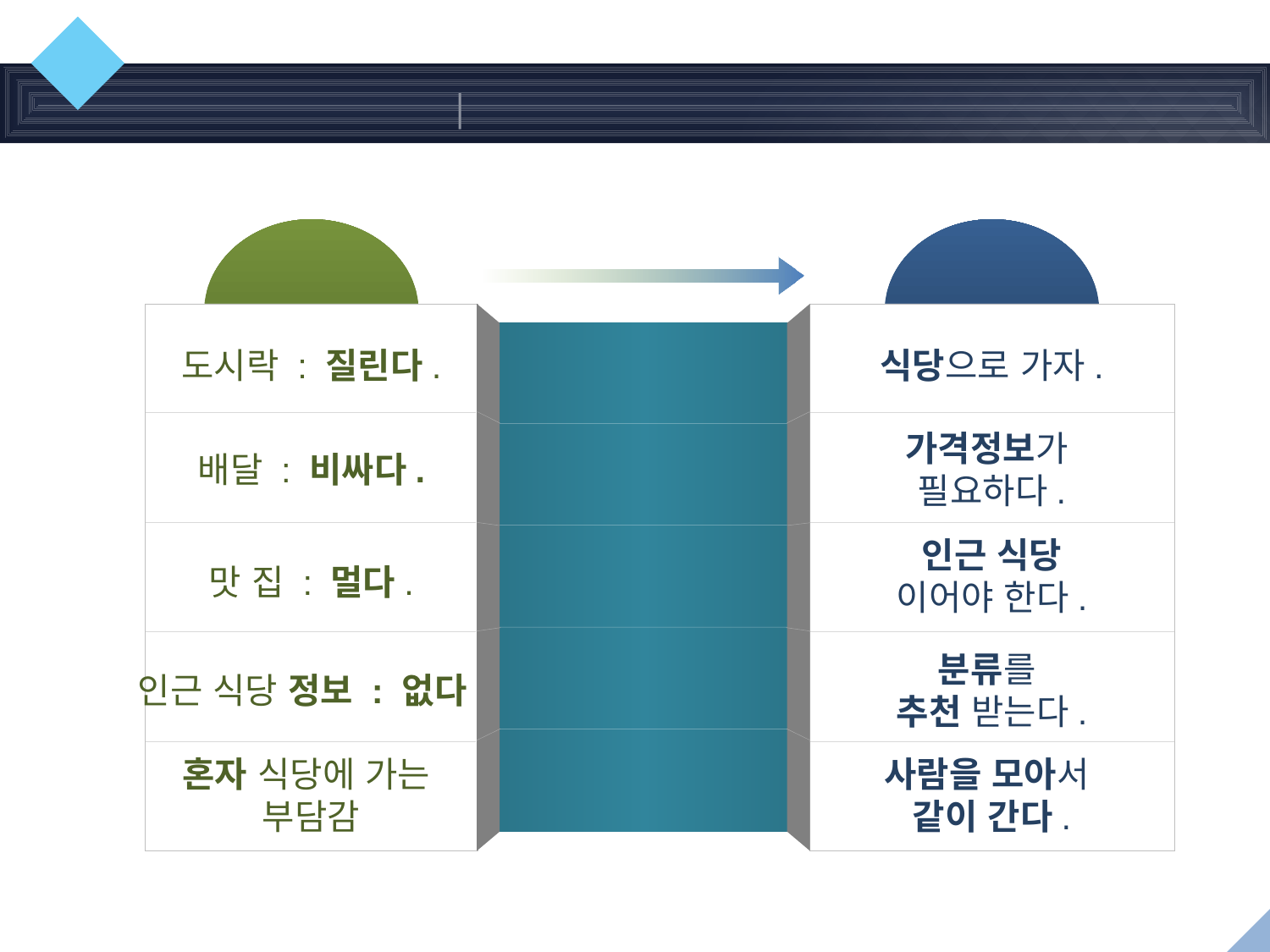

01
주제선정의도
문제 인식

문제점
해결책

도시락 : 질린다.
식당으로 가자.
식당에 가야 한다.
가격정보가
필요하다.
배달 : 비싸다.
가격이 중요하다.
인근 식당
이어야 한다.
거리가 중요하다.
맛 집 : 멀다.

분류를
추천 받는다.
찾아가봐야 한다.
인근 식당 정보 : 없다.
같이 갈 사람이
필요하다.
혼자 식당에 가는
부담감
사람을 모아서
같이 간다.